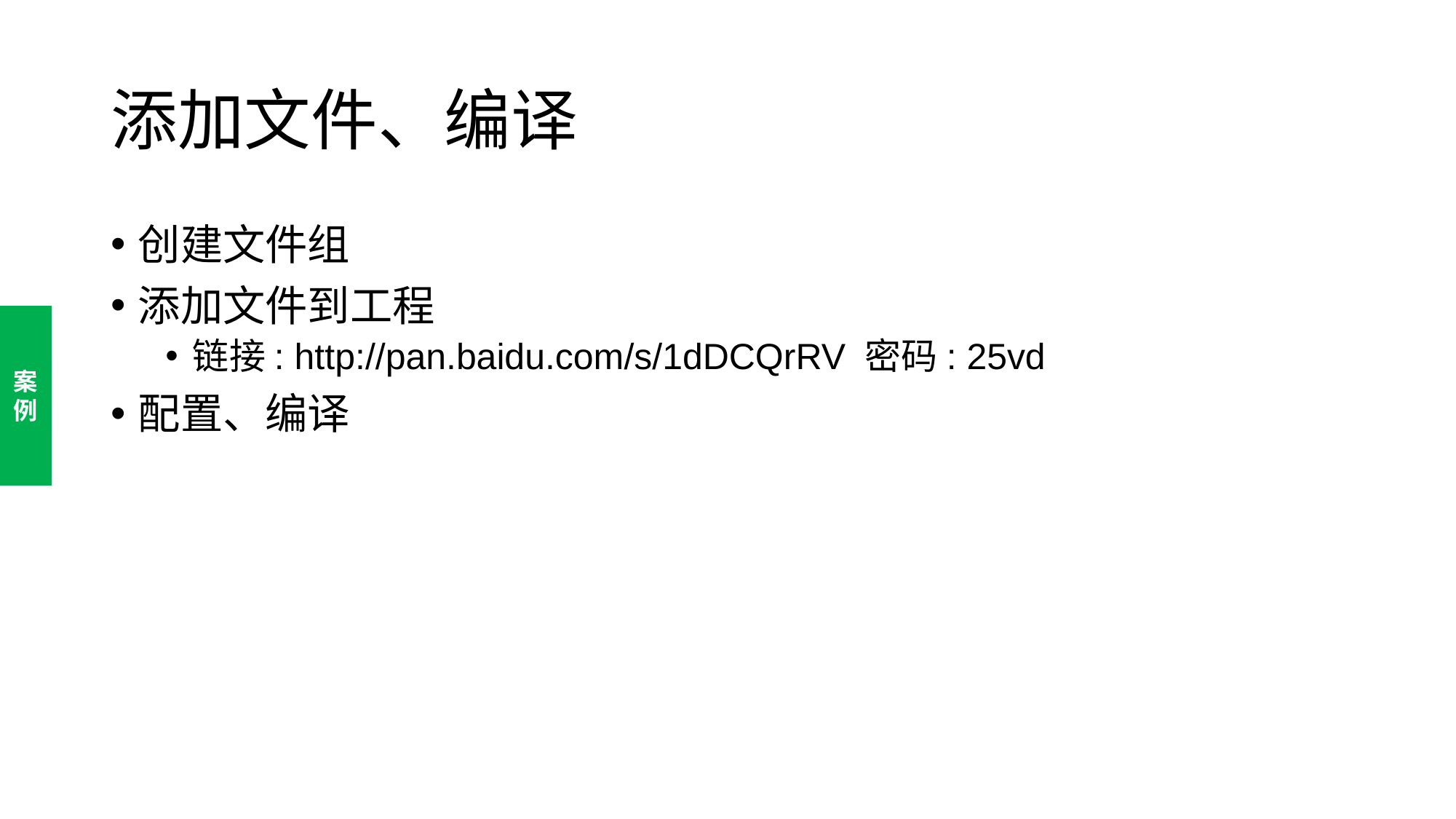

# 添加文件、编译
创建文件组
添加文件到工程
链接: http://pan.baidu.com/s/1dDCQrRV 密码: 25vd
配置、编译